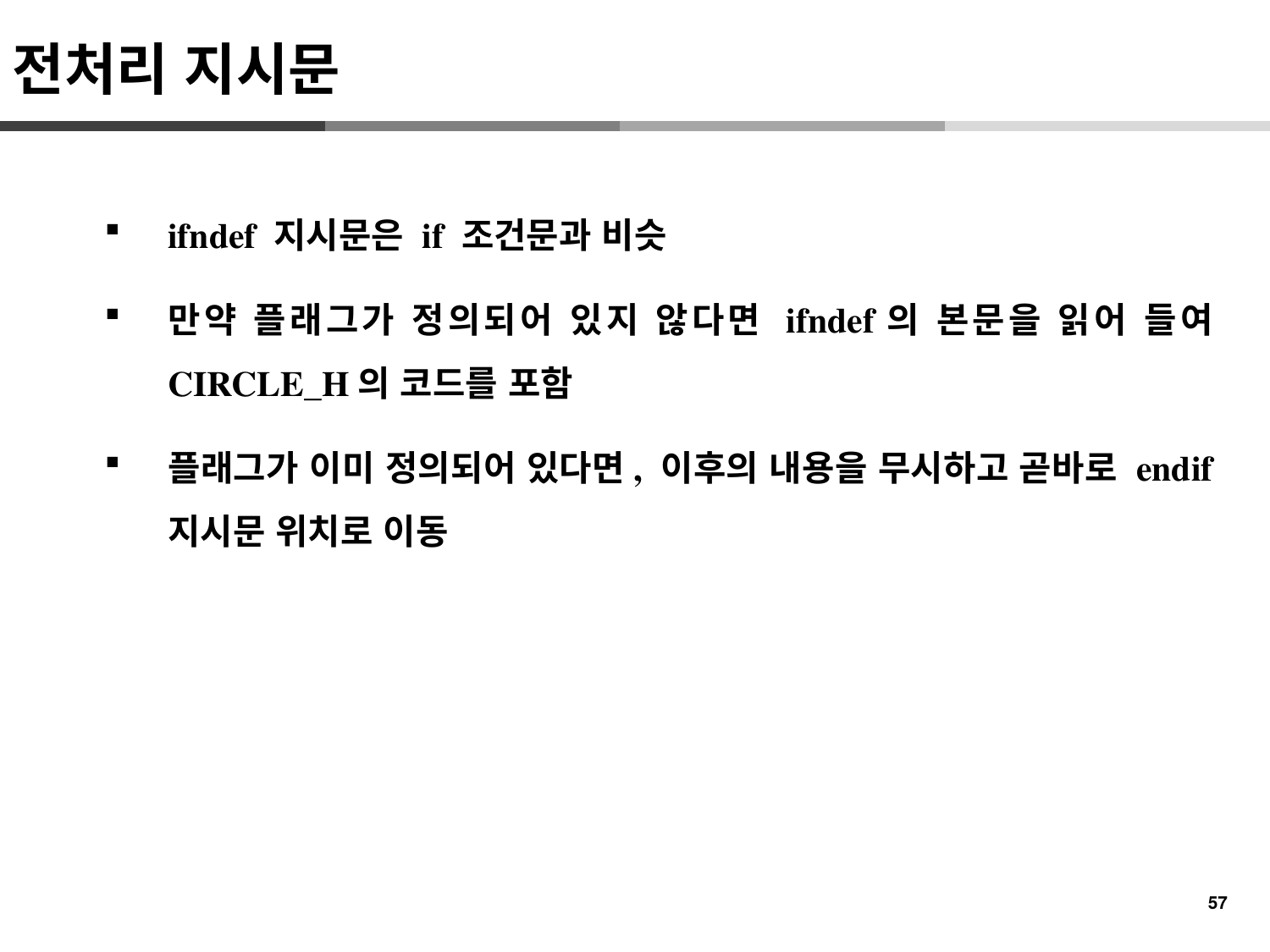

전처리 지시문

ifndef 지시문은 if 조건문과 비슷
만약 플래그가 정의되어 있지 않다면 ifndef의 본문을 읽어 들여 CIRCLE_H의 코드를 포함
플래그가 이미 정의되어 있다면, 이후의 내용을 무시하고 곧바로 endif 지시문 위치로 이동